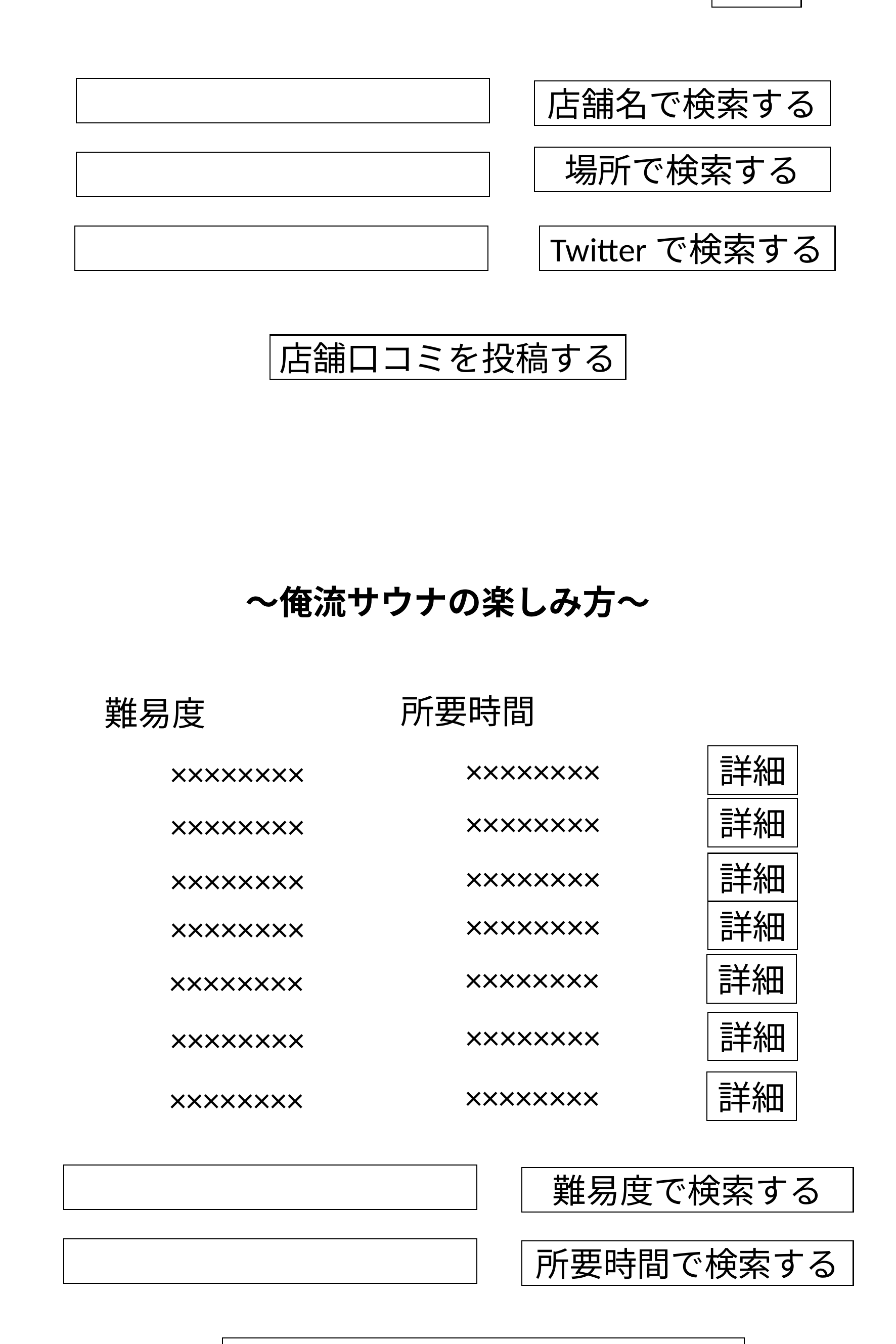

投稿一覧画面
〜店舗口コミ〜
店舗名
場所
詳細
××××××××
××××××××
詳細
××××××××
××××××××
詳細
××××××××
××××××××
詳細
××××××××
××××××××
詳細
××××××××
××××××××
詳細
××××××××
××××××××
詳細
××××××××
××××××××

店舗名で検索する
場所で検索する

Twitterで検索する

店舗口コミを投稿する
〜俺流サウナの楽しみ方〜
所要時間
難易度
詳細
××××××××
××××××××
詳細
××××××××
××××××××
詳細
××××××××
××××××××
詳細
××××××××
××××××××
詳細
××××××××
××××××××
詳細
××××××××
××××××××
詳細
××××××××
××××××××

難易度で検索する

所要時間で検索する
俺流サウナの楽しみ方を投稿する
自分の投稿を編集・削除する
ログアウトする